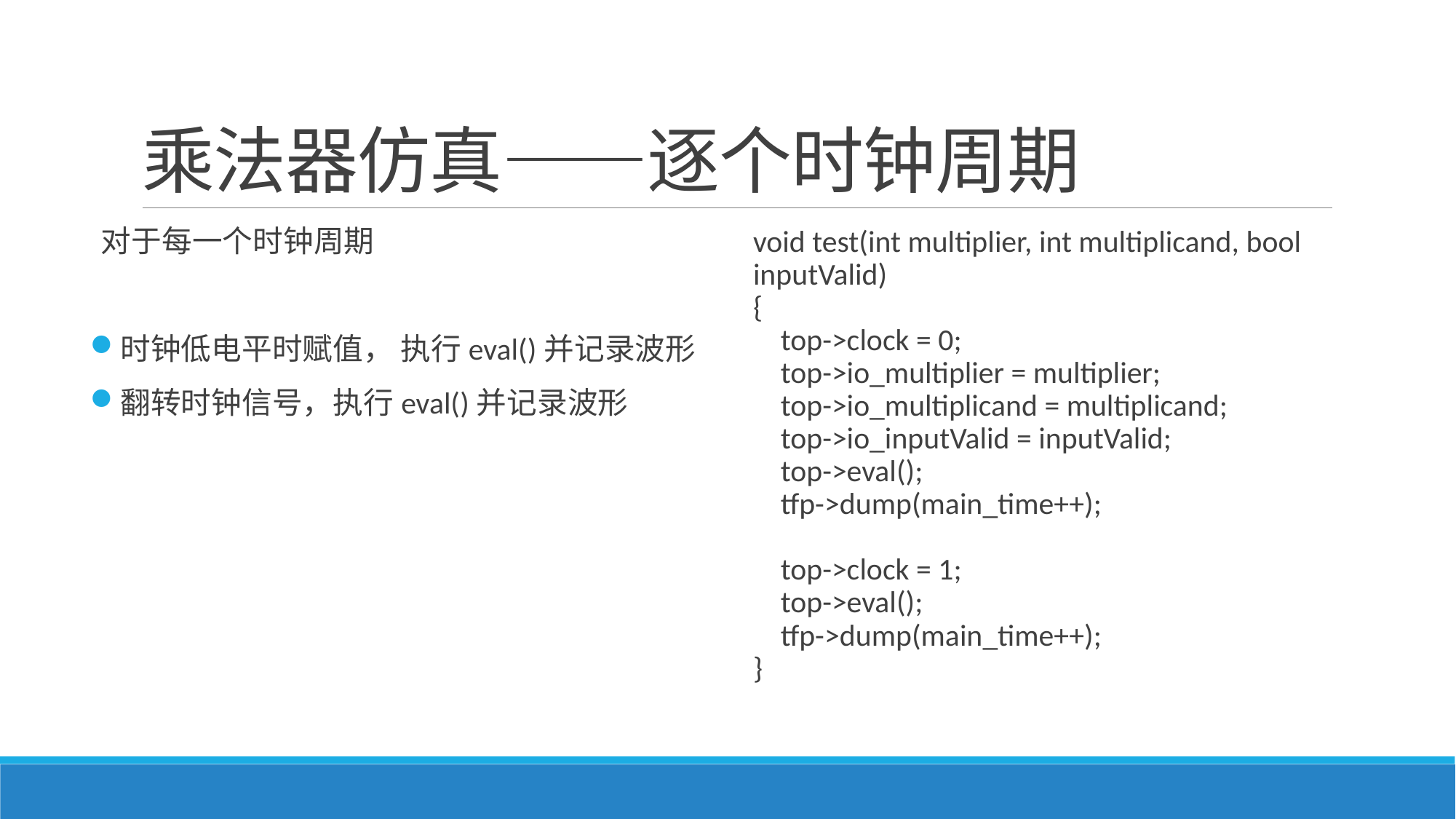

# 乘法器仿真——逐个时钟周期
对于每一个时钟周期

时钟低电平时赋值， 执行eval()并记录波形
翻转时钟信号，执行eval()并记录波形

void test(int multiplier, int multiplicand, bool inputValid)
{
    top->clock = 0;
    top->io_multiplier = multiplier;
    top->io_multiplicand = multiplicand;
    top->io_inputValid = inputValid;
    top->eval();
    tfp->dump(main_time++);

    top->clock = 1;
    top->eval();
    tfp->dump(main_time++);
}